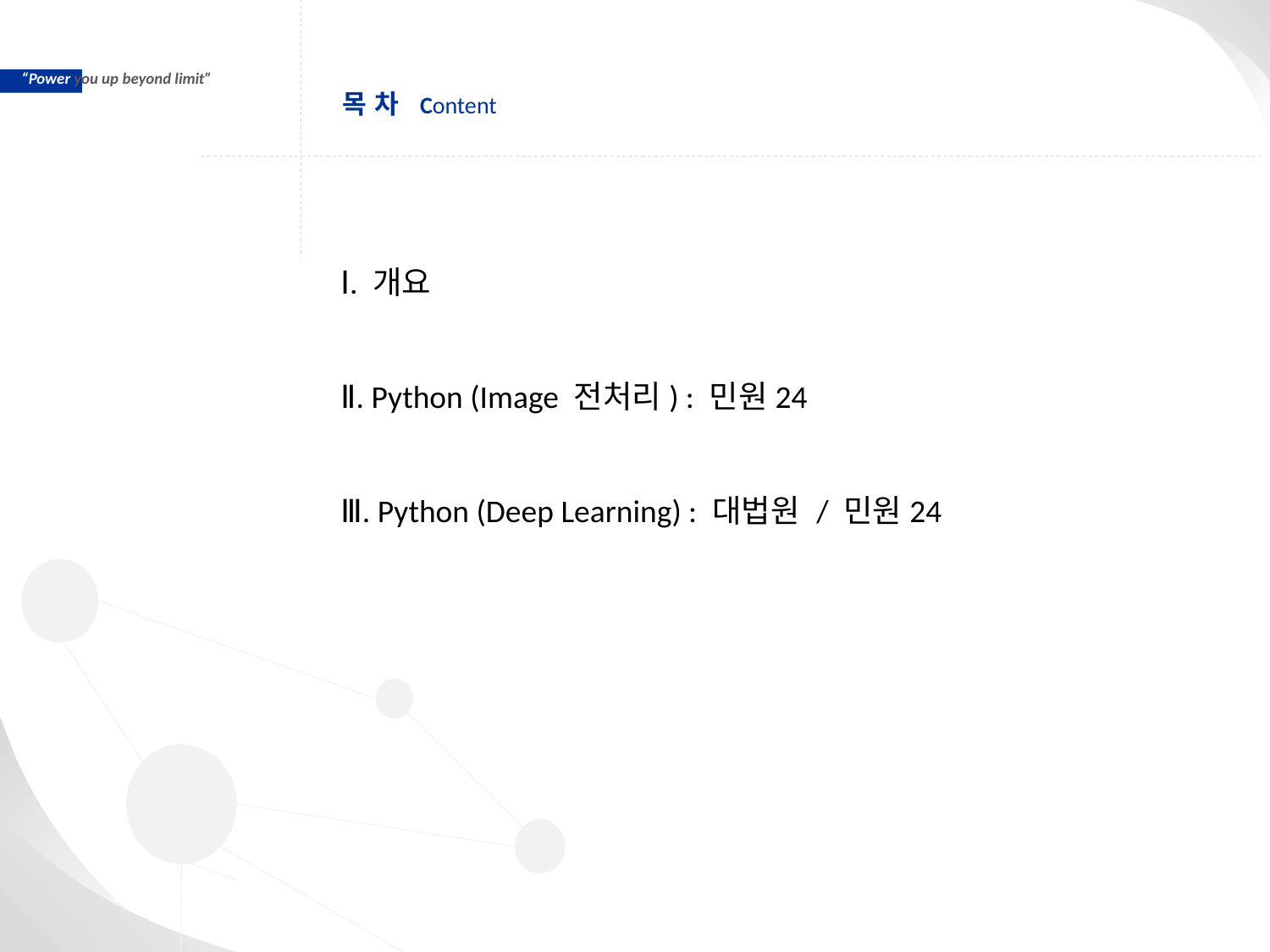

Ⅰ. 개요
Ⅱ. Python (Image 전처리) : 민원24
Ⅲ. Python (Deep Learning) : 대법원 / 민원24